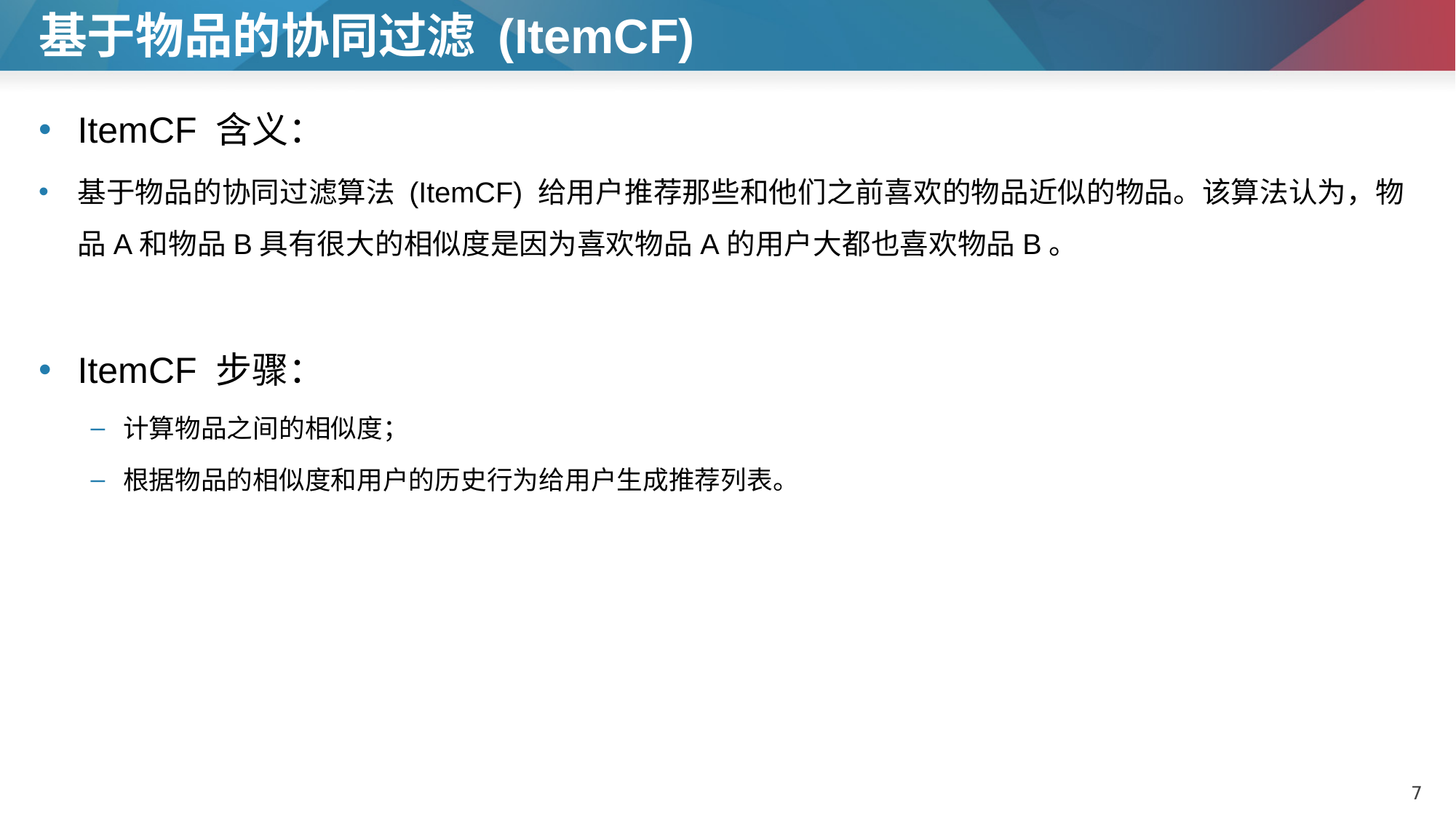

# 基于物品的协同过滤 (ItemCF)
ItemCF 含义：
基于物品的协同过滤算法 (ItemCF) 给用户推荐那些和他们之前喜欢的物品近似的物品。该算法认为，物品A和物品B具有很大的相似度是因为喜欢物品A的用户大都也喜欢物品B。

ItemCF 步骤：
计算物品之间的相似度；
根据物品的相似度和用户的历史行为给用户生成推荐列表。